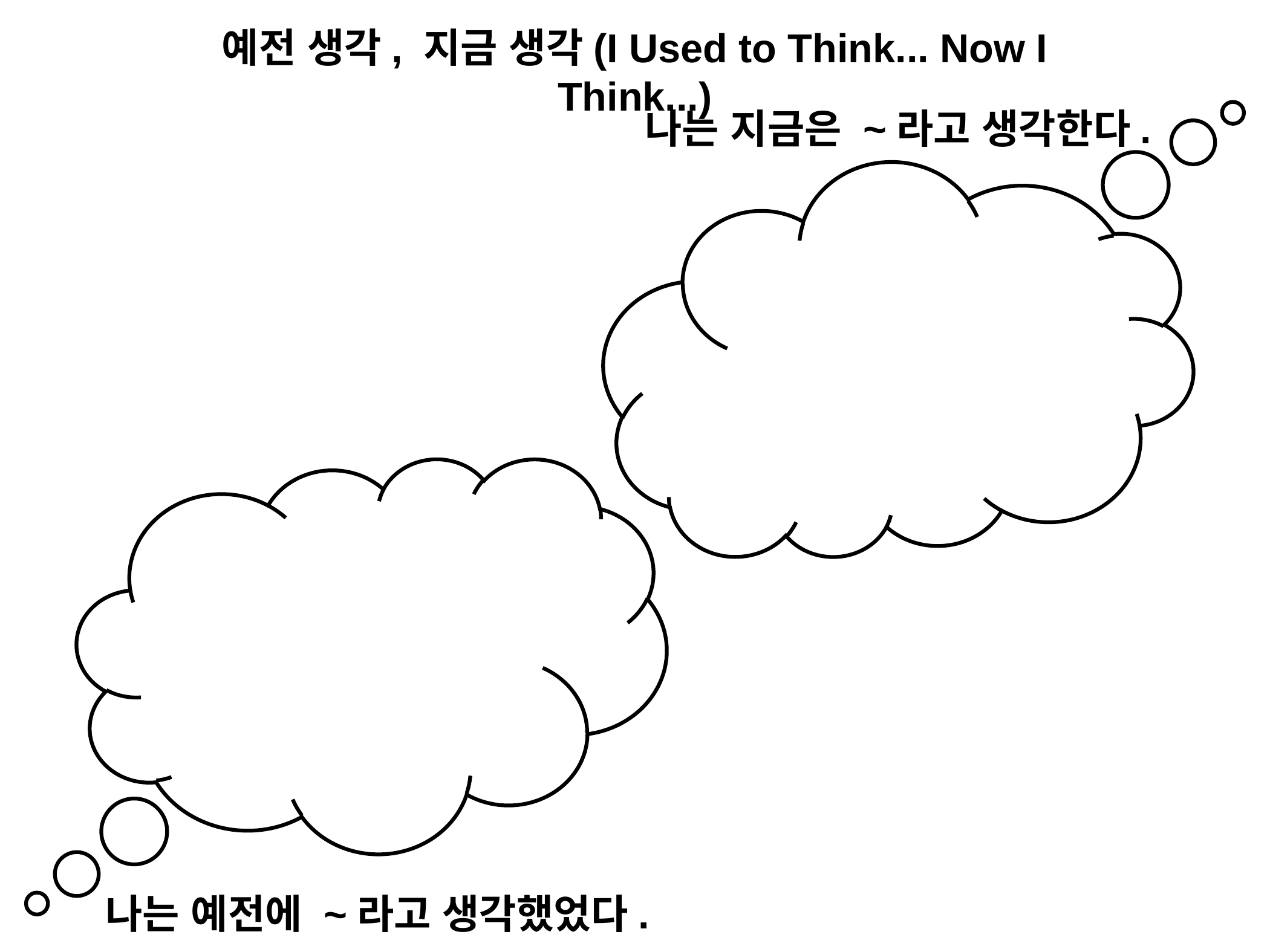

예전 생각, 지금 생각(I Used to Think... Now I Think...)
나는 지금은 ~라고 생각한다.

나는 예전에 ~라고 생각했었다.